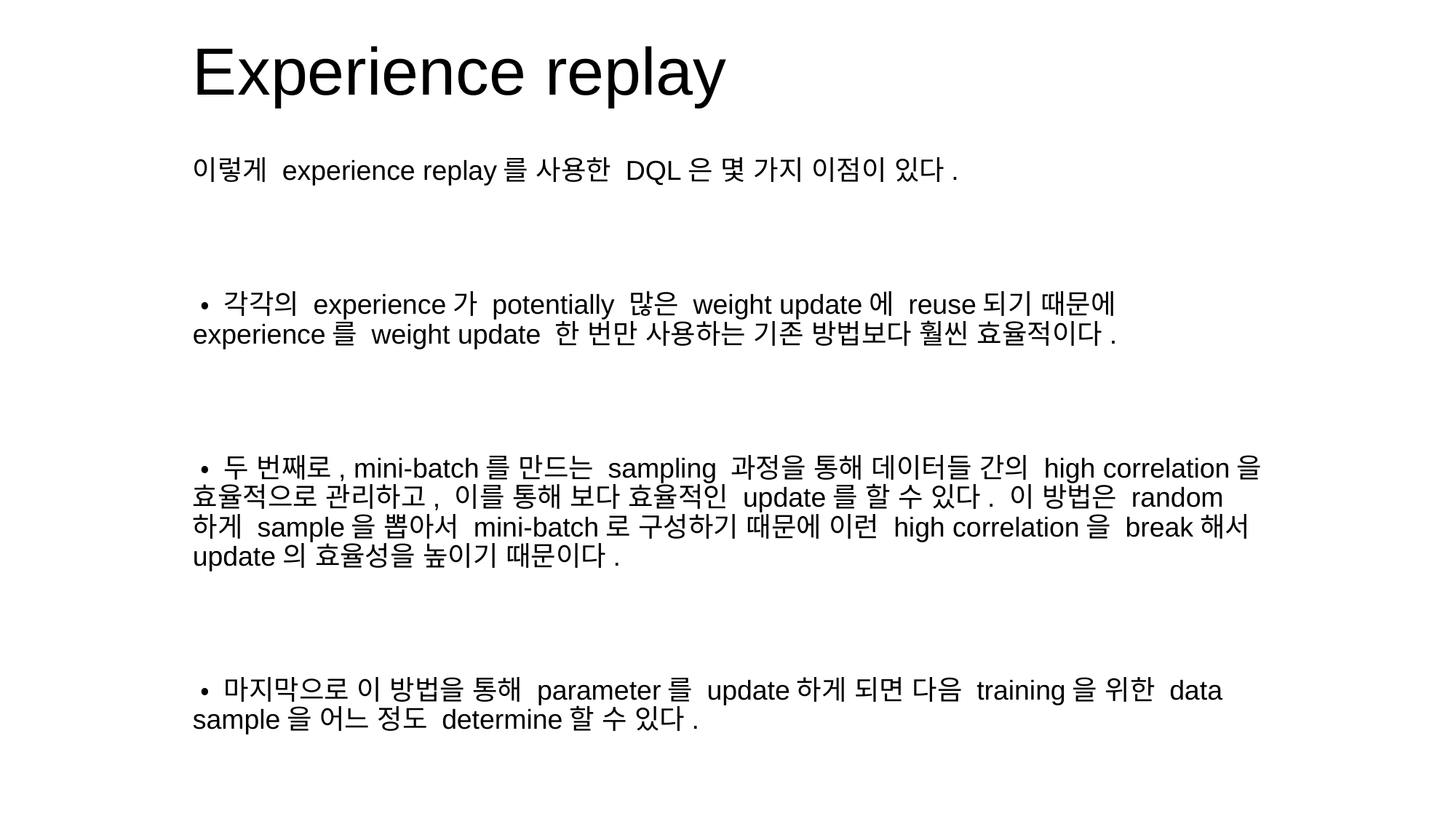

Experience replay
이렇게 experience replay를 사용한 DQL은 몇 가지 이점이 있다.

 • 각각의 experience가 potentially 많은 weight update에 reuse되기 때문에 experience를 weight update 한 번만 사용하는 기존 방법보다 훨씬 효율적이다.

 • 두 번째로, mini-batch를 만드는 sampling 과정을 통해 데이터들 간의 high correlation을 효율적으로 관리하고, 이를 통해 보다 효율적인 update를 할 수 있다. 이 방법은 random하게 sample을 뽑아서 mini-batch로 구성하기 때문에 이런 high correlation을 break해서 update의 효율성을 높이기 때문이다.

 • 마지막으로 이 방법을 통해 parameter를 update하게 되면 다음 training을 위한 data sample을 어느 정도 determine할 수 있다.